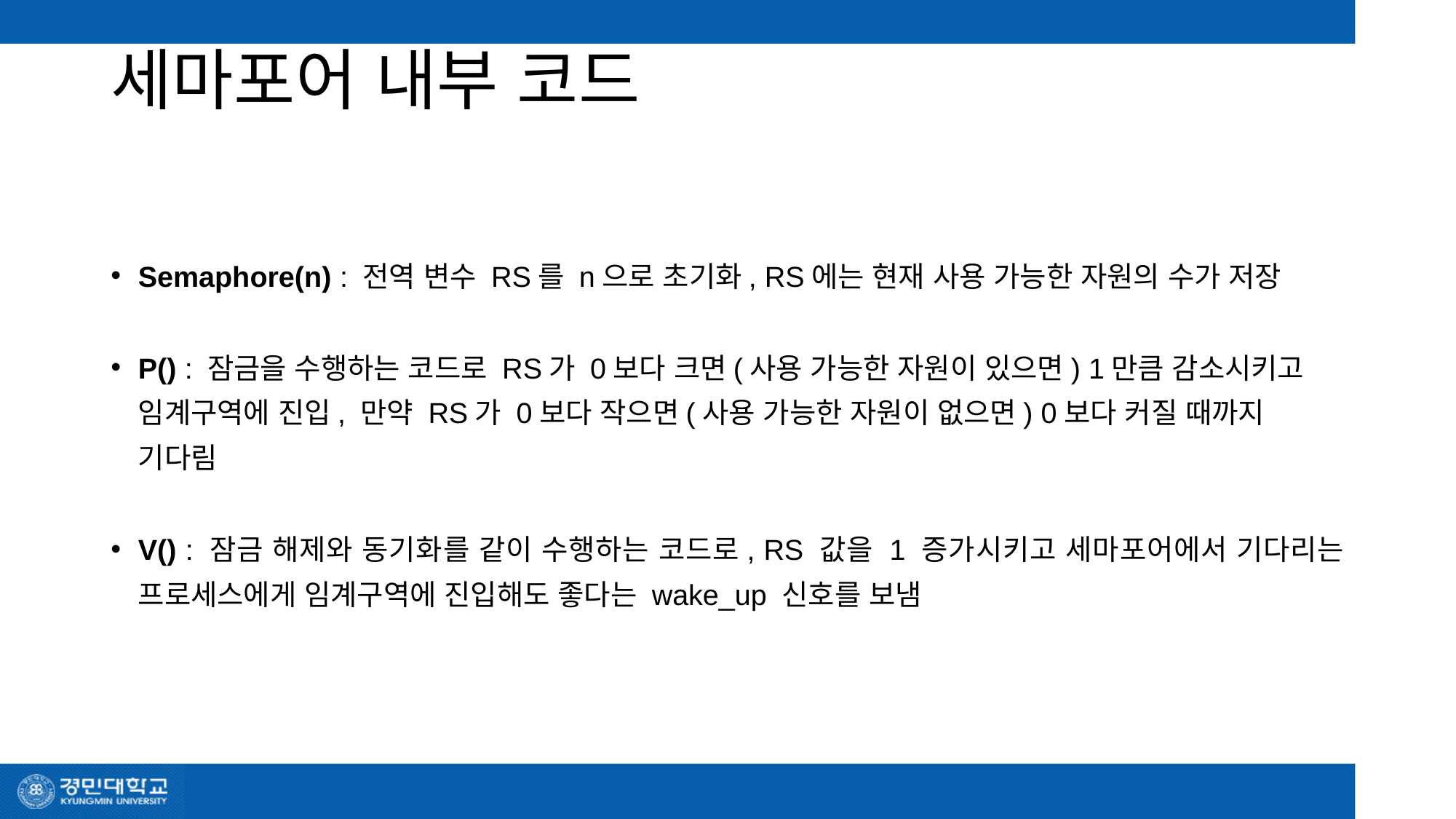

# 세마포어 내부 코드

Semaphore(n) : 전역 변수 RS를 n으로 초기화, RS에는 현재 사용 가능한 자원의 수가 저장

P() : 잠금을 수행하는 코드로 RS가 0보다 크면(사용 가능한 자원이 있으면) 1만큼 감소시키고 임계구역에 진입, 만약 RS가 0보다 작으면(사용 가능한 자원이 없으면) 0보다 커질 때까지 기다림

V() : 잠금 해제와 동기화를 같이 수행하는 코드로, RS 값을 1 증가시키고 세마포어에서 기다리는 프로세스에게 임계구역에 진입해도 좋다는 wake_up 신호를 보냄